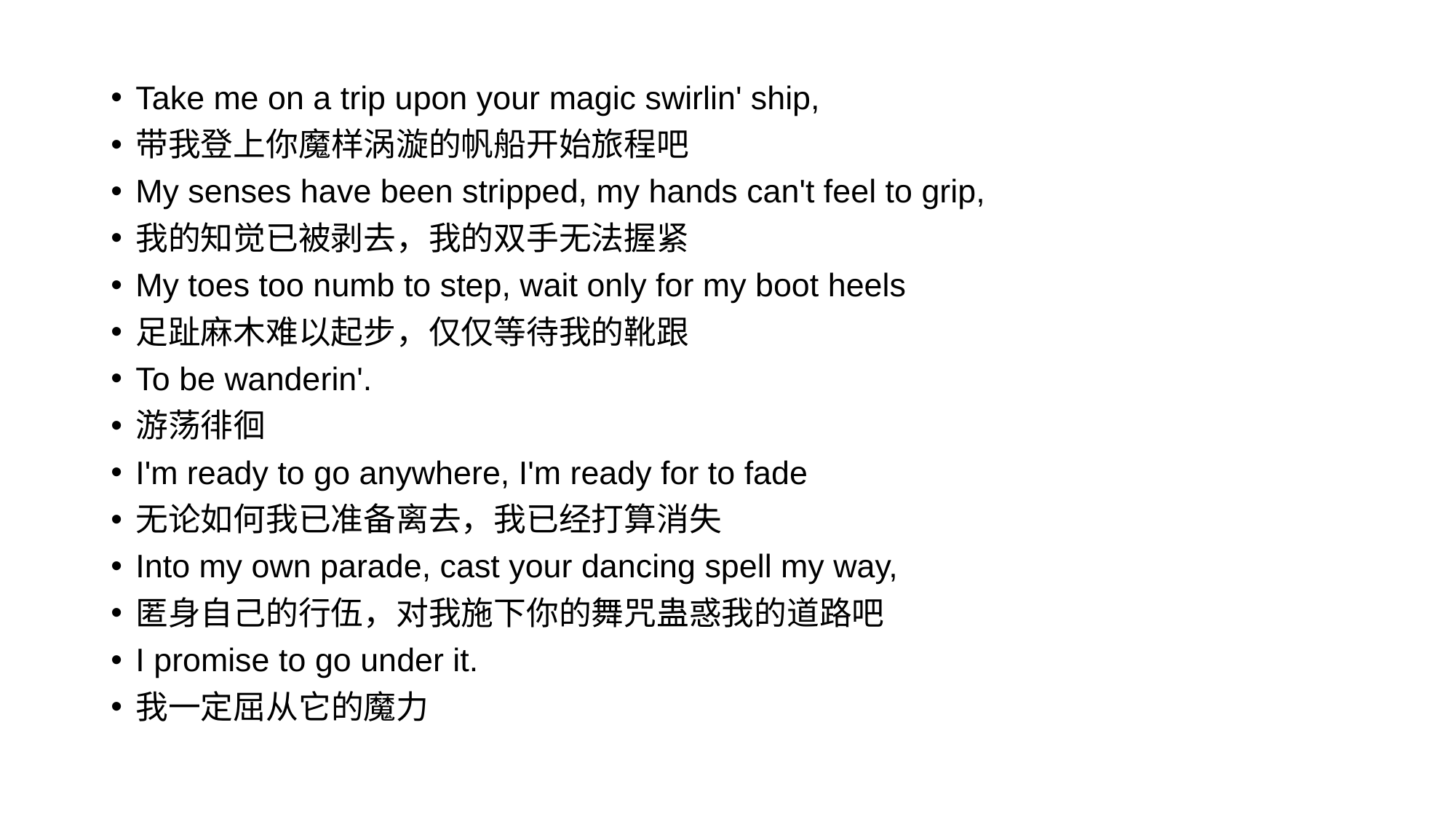

Take me on a trip upon your magic swirlin' ship,
带我登上你魔样涡漩的帆船开始旅程吧
My senses have been stripped, my hands can't feel to grip,
我的知觉已被剥去，我的双手无法握紧
My toes too numb to step, wait only for my boot heels
足趾麻木难以起步，仅仅等待我的靴跟
To be wanderin'.
游荡徘徊
I'm ready to go anywhere, I'm ready for to fade
无论如何我已准备离去，我已经打算消失
Into my own parade, cast your dancing spell my way,
匿身自己的行伍，对我施下你的舞咒蛊惑我的道路吧
I promise to go under it.
我一定屈从它的魔力